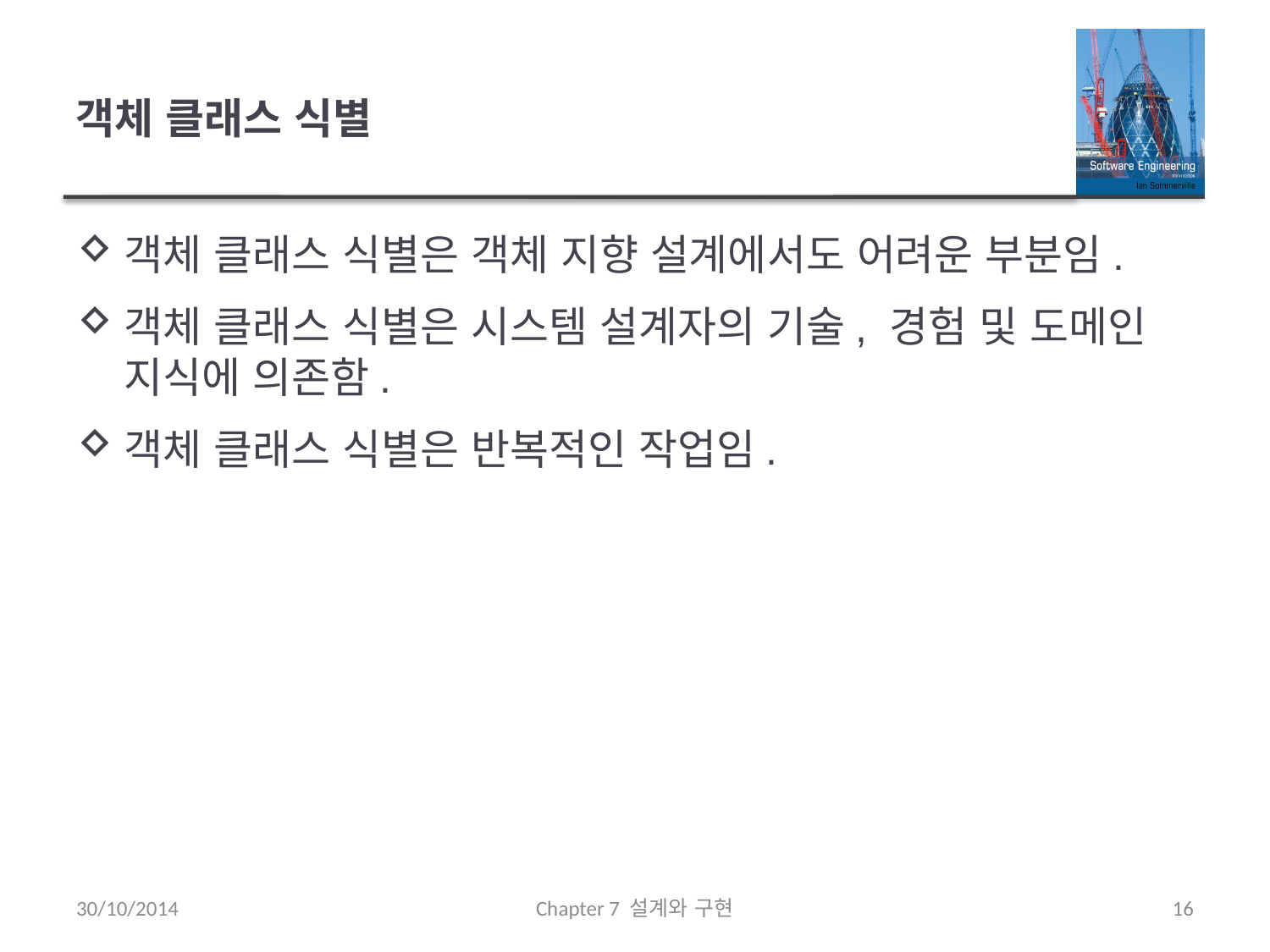

# 객체 클래스 식별
객체 클래스 식별은 객체 지향 설계에서도 어려운 부분임.
객체 클래스 식별은 시스템 설계자의 기술, 경험 및 도메인 지식에 의존함.
객체 클래스 식별은 반복적인 작업임.
30/10/2014
Chapter 7 설계와 구현
16